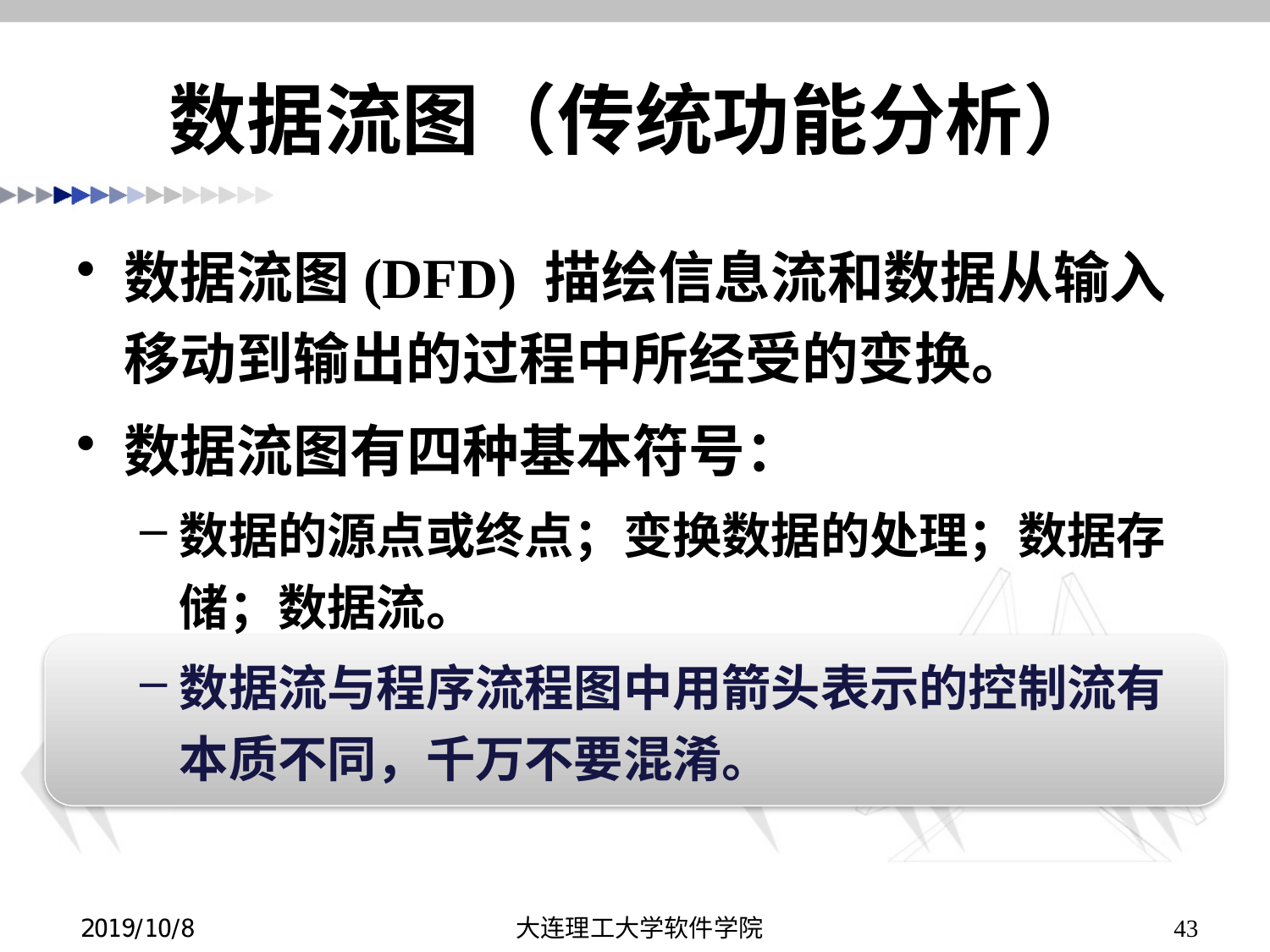

# 数据流图（传统功能分析）
数据流图(DFD) 描绘信息流和数据从输入移动到输出的过程中所经受的变换。
数据流图有四种基本符号：
数据的源点或终点；变换数据的处理；数据存储；数据流。
数据流与程序流程图中用箭头表示的控制流有本质不同，千万不要混淆。

2019/10/8
大连理工大学软件学院
43